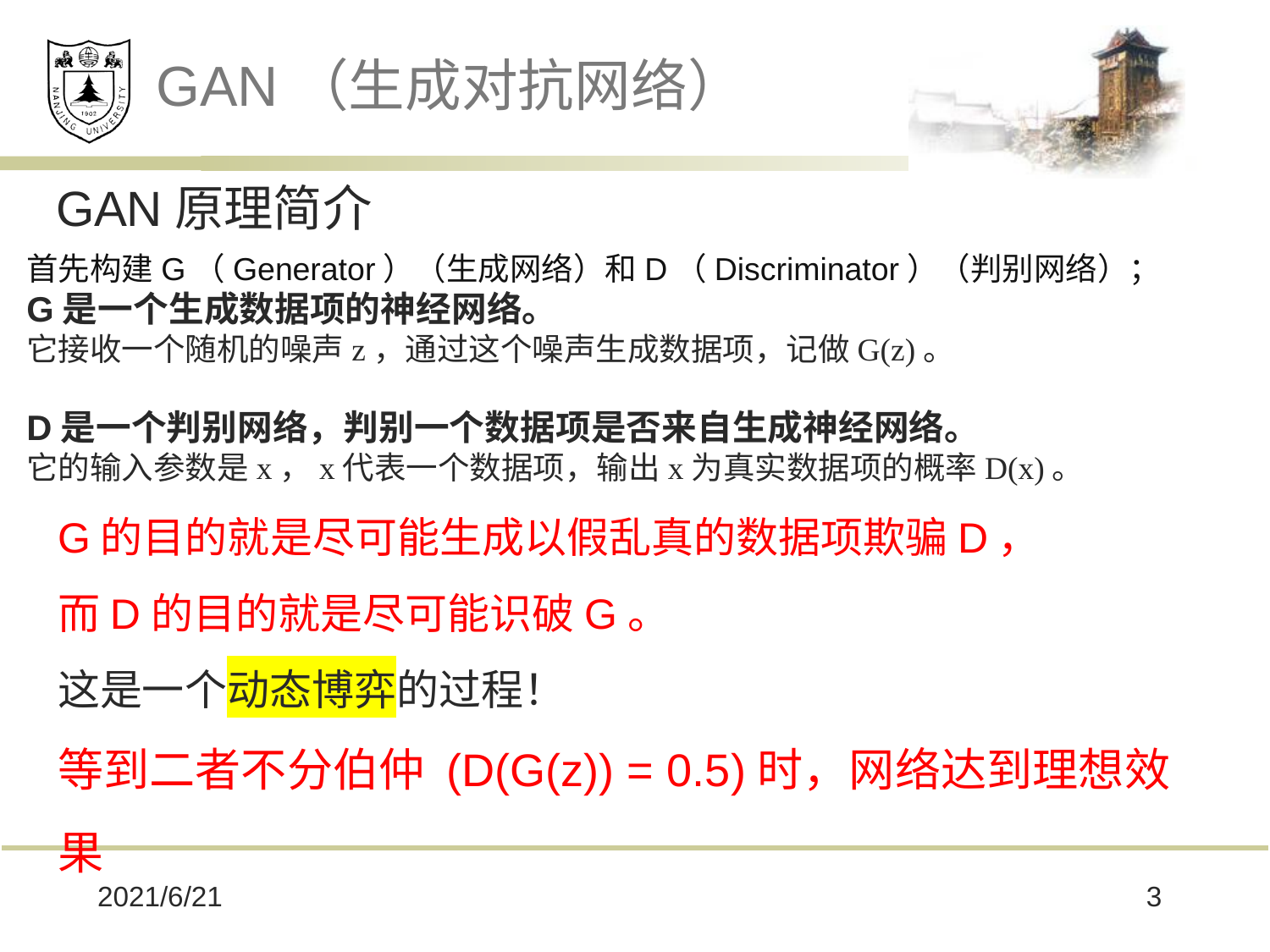

GAN（生成对抗网络）
GAN原理简介
首先构建G（Generator）（生成网络）和D（Discriminator）（判别网络）；
G是一个生成数据项的神经网络。
它接收一个随机的噪声z，通过这个噪声生成数据项，记做G(z)。
D是一个判别网络，判别一个数据项是否来自生成神经网络。
它的输入参数是x，x代表一个数据项，输出x为真实数据项的概率D(x)。

G的目的就是尽可能生成以假乱真的数据项欺骗D，
而D的目的就是尽可能识破G。
这是一个动态博弈的过程！
等到二者不分伯仲 (D(G(z)) = 0.5)时，网络达到理想效果
2021/6/21
3